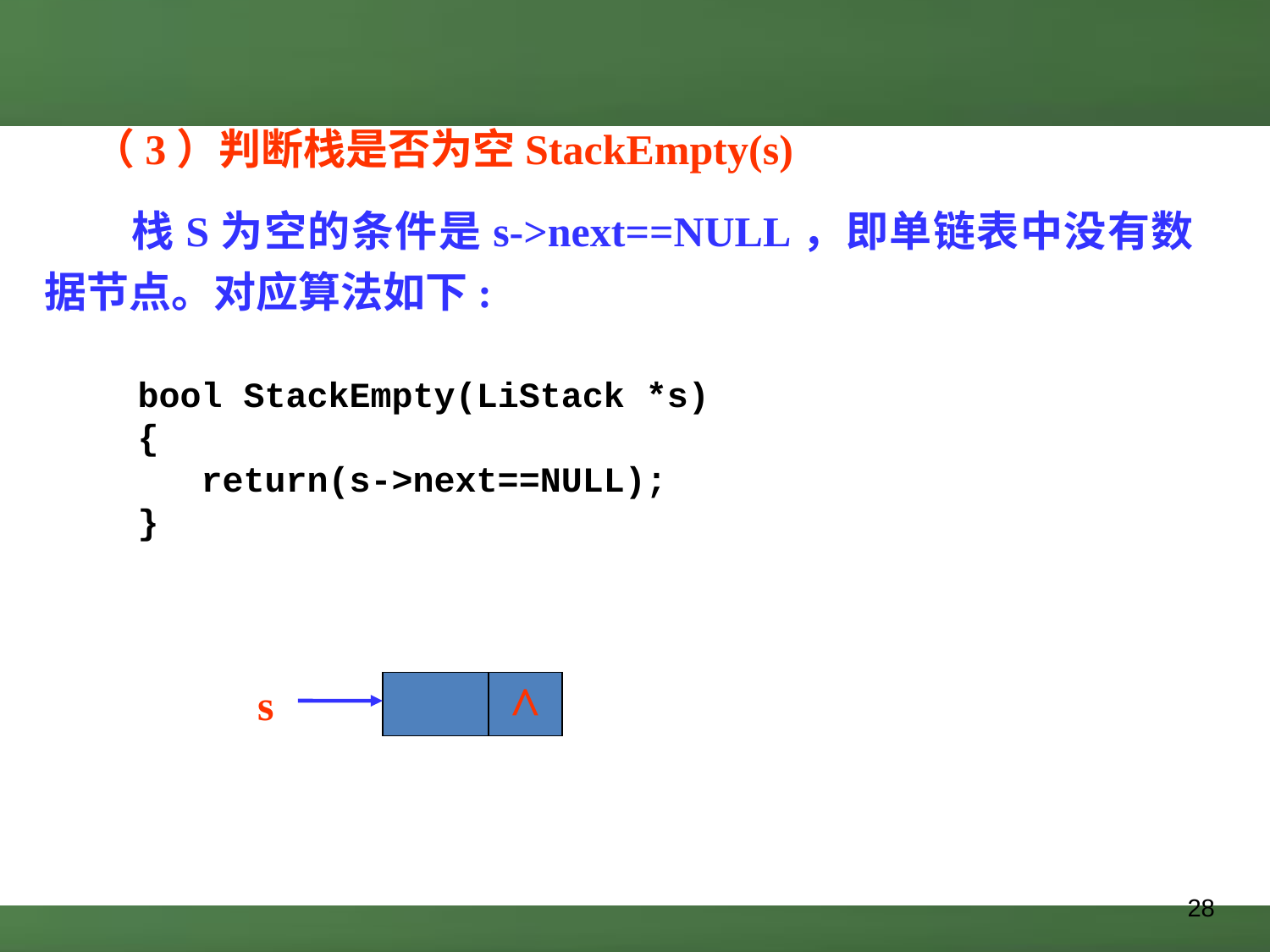

（3）判断栈是否为空StackEmpty(s)
       栈S为空的条件是s->next==NULL，即单链表中没有数据节点。对应算法如下:
bool StackEmpty(LiStack *s)
{
   return(s->next==NULL);
}
s

^

28